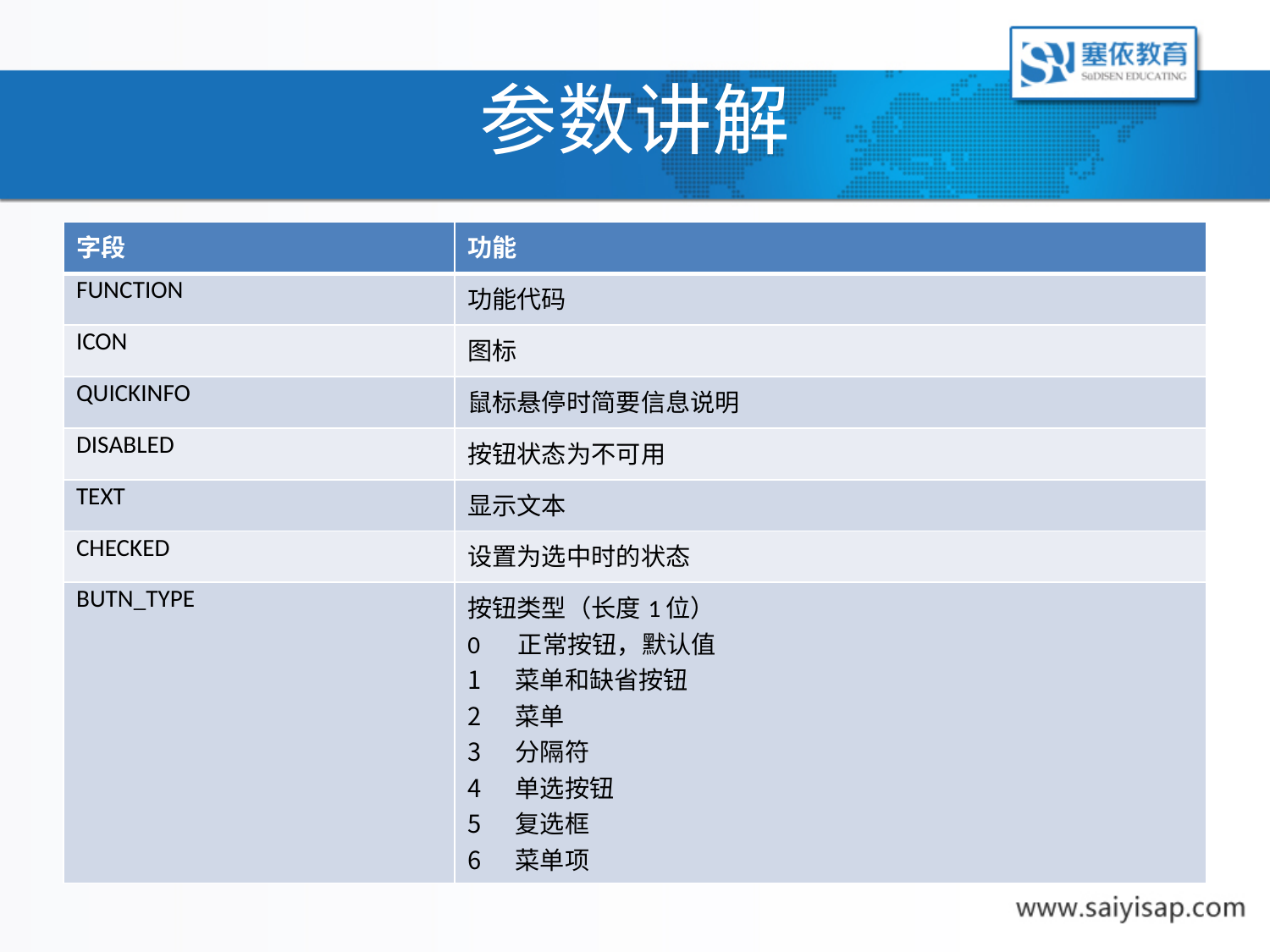

# 参数讲解
| 字段 | 功能 |
| --- | --- |
| FUNCTION | 功能代码 |
| ICON | 图标 |
| QUICKINFO | 鼠标悬停时简要信息说明 |
| DISABLED | 按钮状态为不可用 |
| TEXT | 显示文本 |
| CHECKED | 设置为选中时的状态 |
| BUTN\_TYPE | 按钮类型（长度1位） 0 正常按钮，默认值 菜单和缺省按钮 菜单 分隔符 单选按钮 复选框 菜单项 |